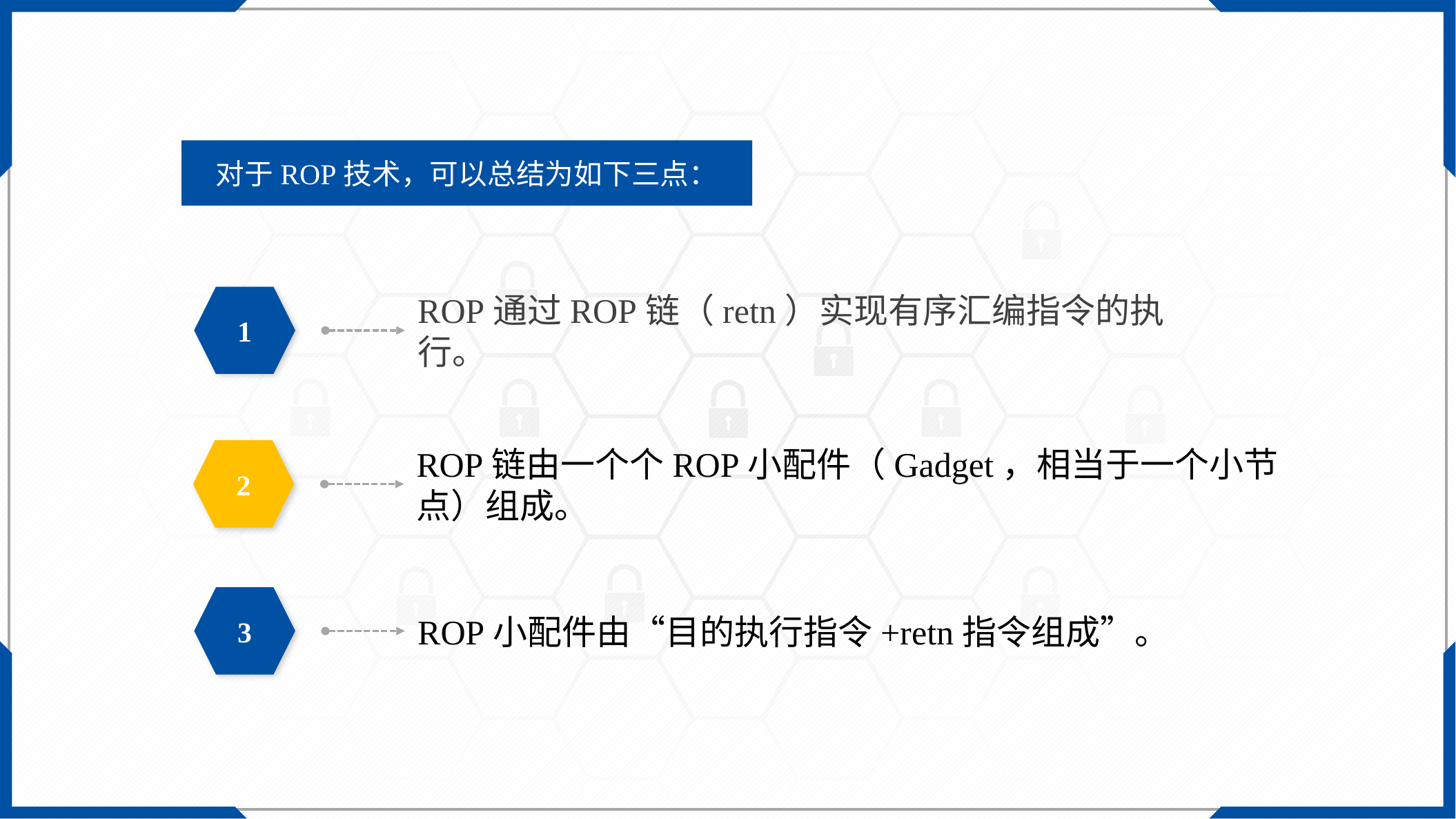

对于ROP技术，可以总结为如下三点：
1
ROP通过ROP链（retn）实现有序汇编指令的执行。
ROP链由一个个ROP小配件（Gadget，相当于一个小节点）组成。
2
3
ROP小配件由“目的执行指令+retn指令组成”。